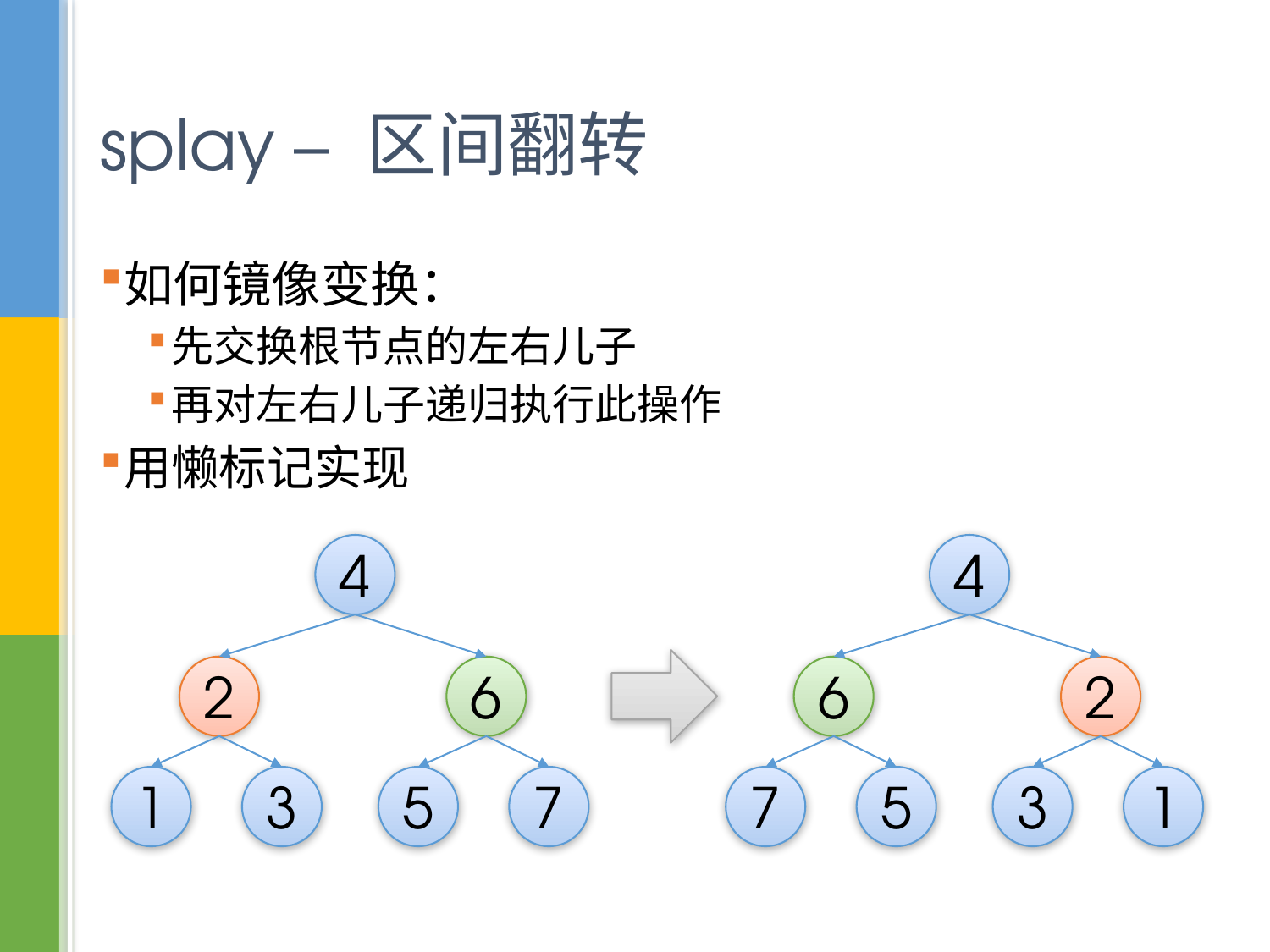

# splay – 区间翻转
如何镜像变换：
先交换根节点的左右儿子
再对左右儿子递归执行此操作
用懒标记实现
4
4

2
6
6
2
1
3
5
7
7
5
3
1